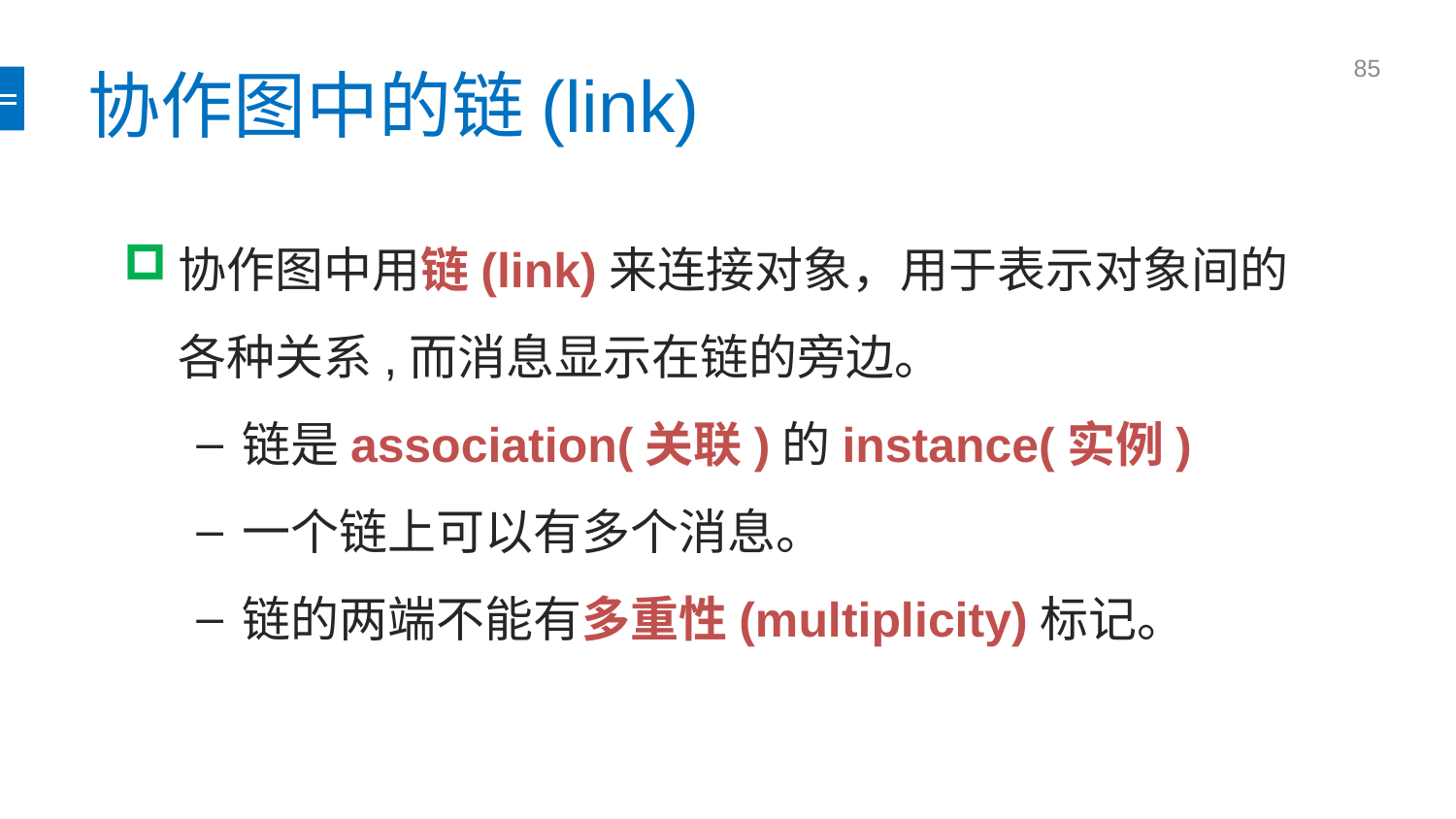

# 协作图中的链(link)
协作图中用链(link)来连接对象，用于表示对象间的各种关系,而消息显示在链的旁边。
链是association(关联)的instance(实例)
一个链上可以有多个消息。
链的两端不能有多重性(multiplicity)标记。
85